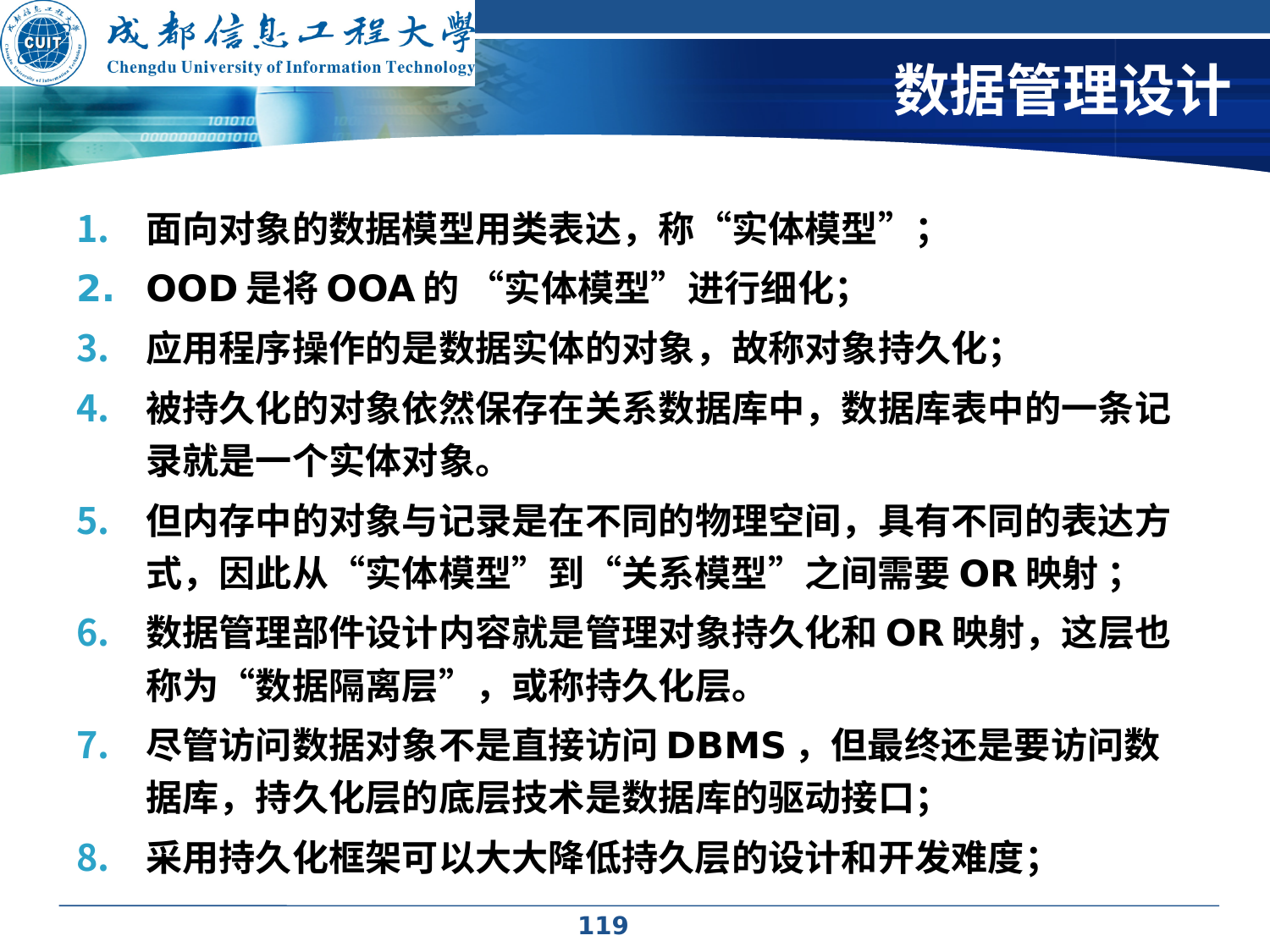

# 数据管理设计
面向对象的数据模型用类表达，称“实体模型”；
OOD是将OOA的 “实体模型”进行细化；
应用程序操作的是数据实体的对象，故称对象持久化；
被持久化的对象依然保存在关系数据库中，数据库表中的一条记录就是一个实体对象。
但内存中的对象与记录是在不同的物理空间，具有不同的表达方式，因此从“实体模型”到“关系模型”之间需要OR映射 ；
数据管理部件设计内容就是管理对象持久化和OR映射，这层也称为“数据隔离层”，或称持久化层。
尽管访问数据对象不是直接访问DBMS，但最终还是要访问数据库，持久化层的底层技术是数据库的驱动接口；
采用持久化框架可以大大降低持久层的设计和开发难度；
119